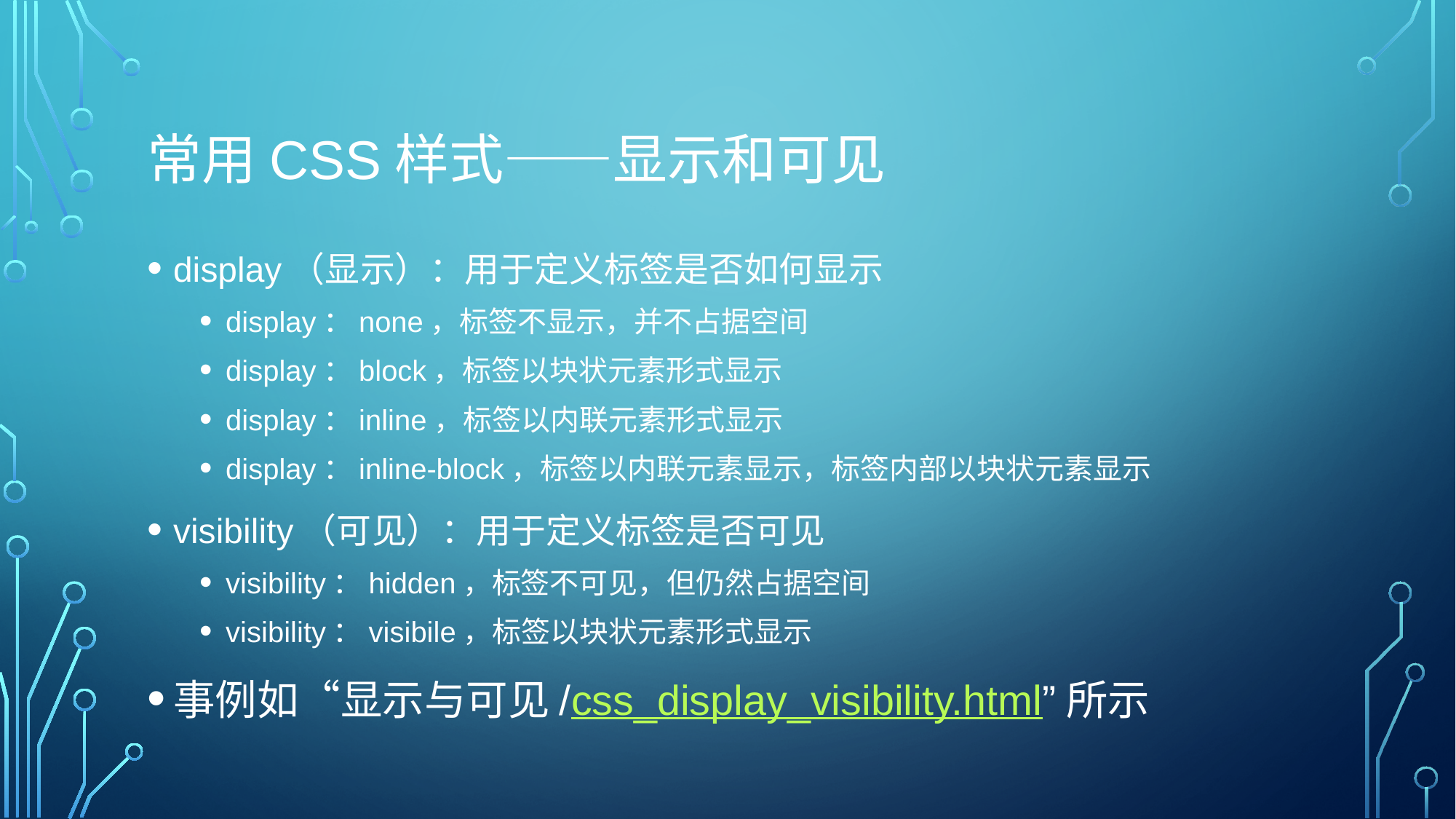

# 常用CSS样式——显示和可见
display（显示）：用于定义标签是否如何显示
display：none，标签不显示，并不占据空间
display：block，标签以块状元素形式显示
display：inline，标签以内联元素形式显示
display：inline-block，标签以内联元素显示，标签内部以块状元素显示
visibility（可见）：用于定义标签是否可见
visibility：hidden，标签不可见，但仍然占据空间
visibility：visibile，标签以块状元素形式显示
事例如“显示与可见/css_display_visibility.html”所示